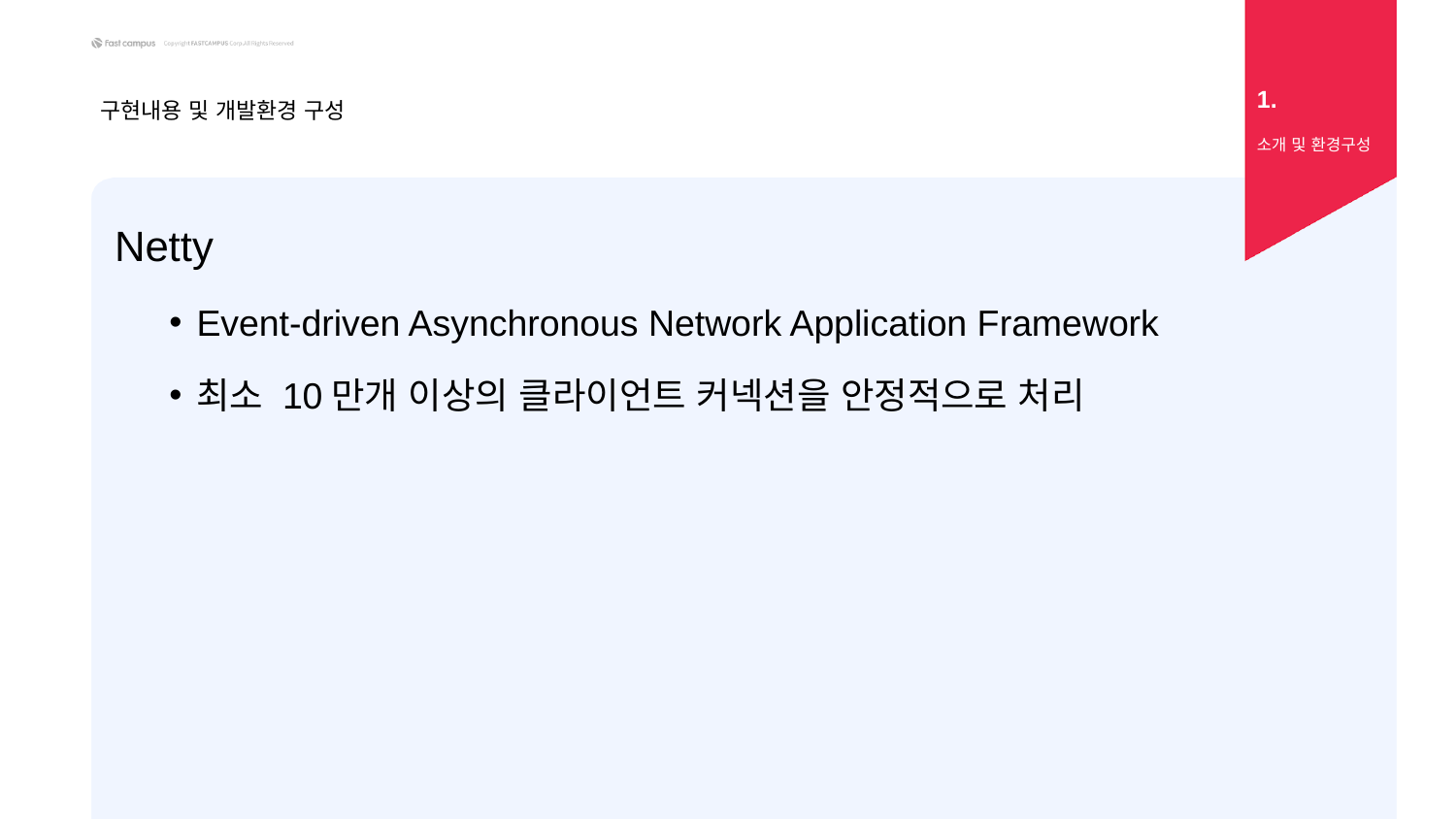

1.
# 구현내용 및 개발환경 구성
소개 및 환경구성
Netty
Event-driven Asynchronous Network Application Framework
최소 10만개 이상의 클라이언트 커넥션을 안정적으로 처리